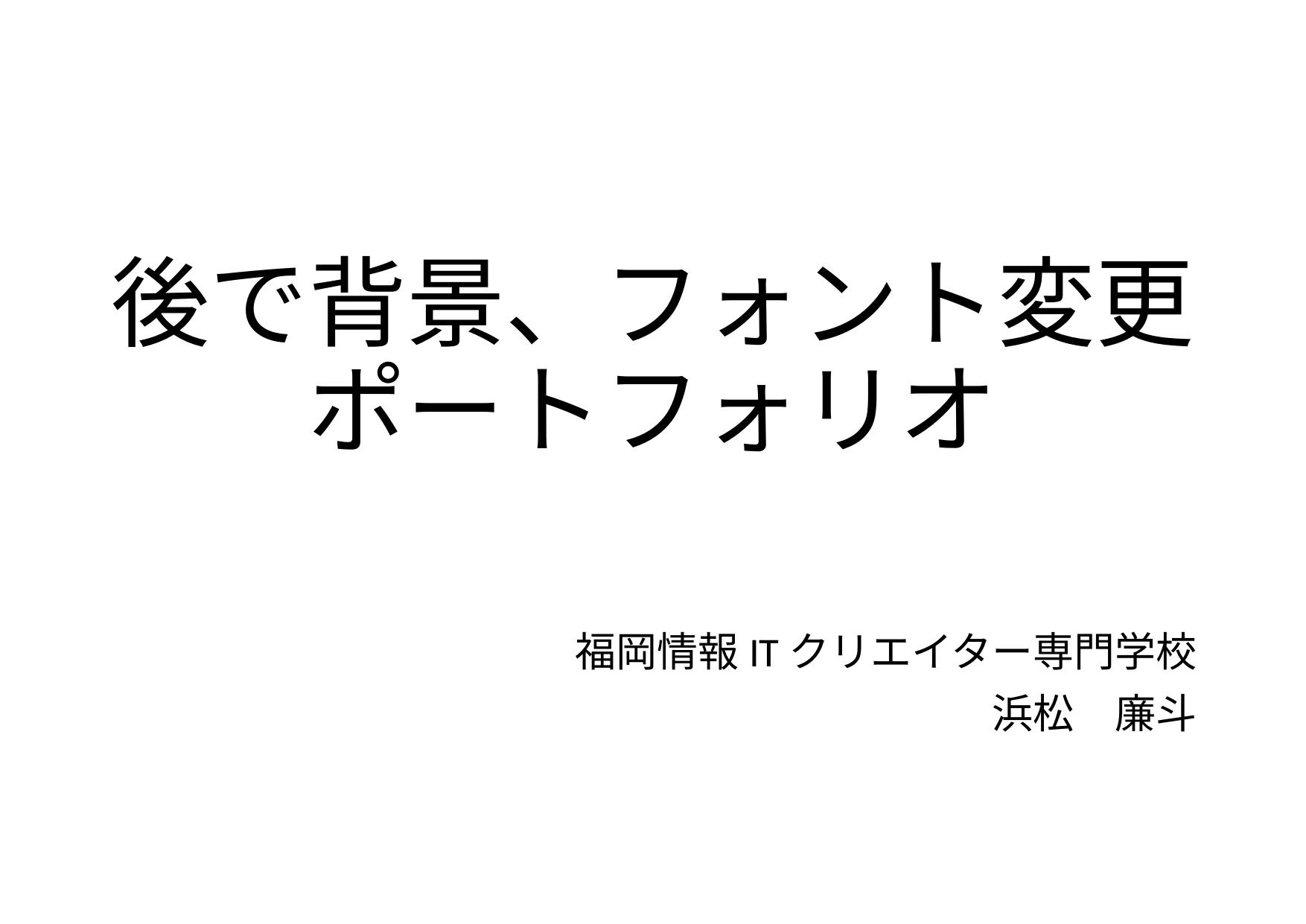

# 後で背景、フォント変更 ポートフォリオ
福岡情報ITクリエイター専門学校
浜松　廉斗